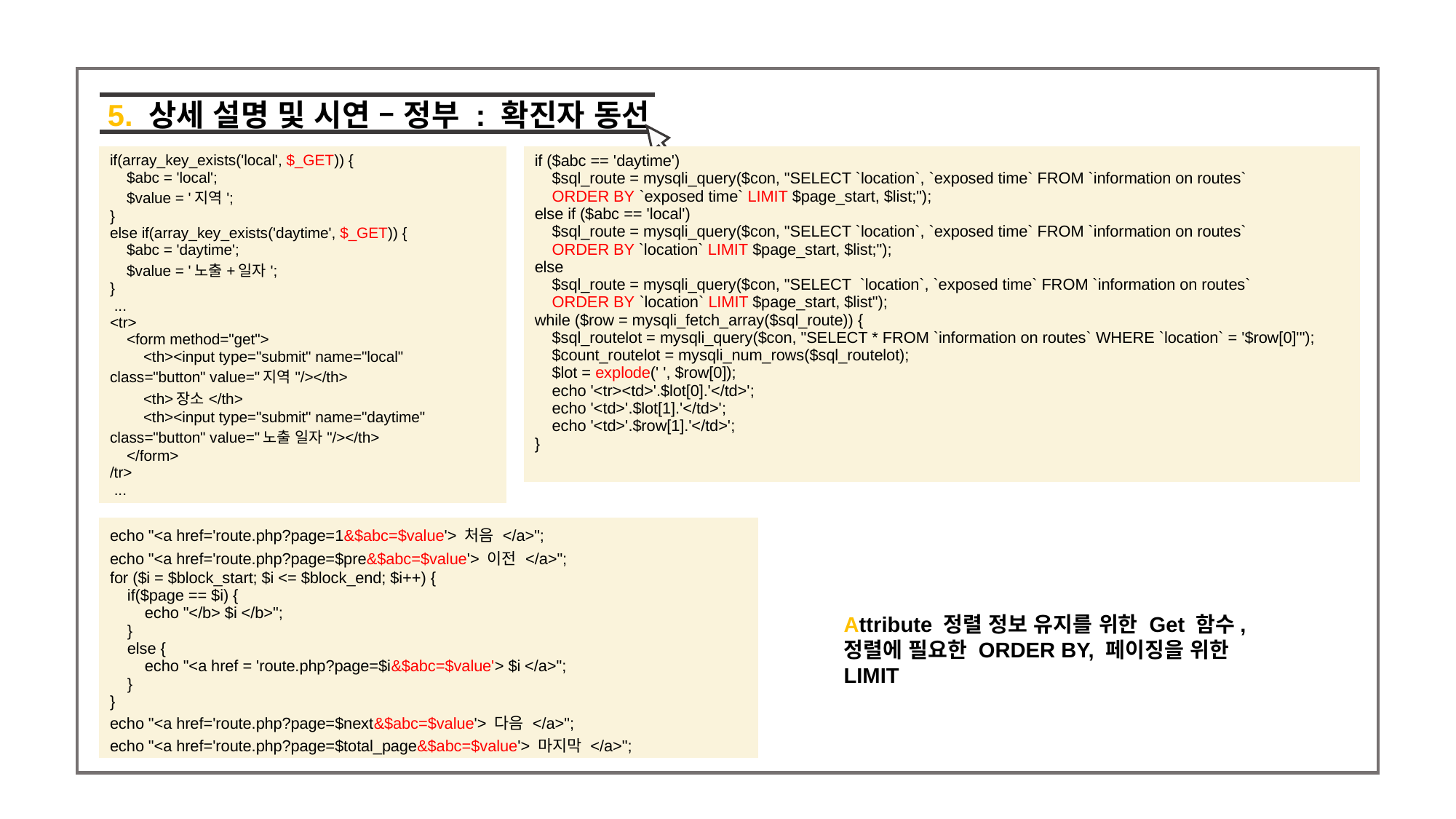

5. 상세 설명 및 시연 – 정부 : 확진자 동선

| if(array\_key\_exists('local', $\_GET)) { $abc = 'local'; $value = '지역'; } else if(array\_key\_exists('daytime', $\_GET)) { $abc = 'daytime'; $value = '노출+일자'; } ... <tr> <form method="get"> <th><input type="submit" name="local" class="button" value="지역"/></th> <th>장소</th> <th><input type="submit" name="daytime" class="button" value="노출 일자"/></th> </form> /tr> ... |
| --- |
| if ($abc == 'daytime') $sql\_route = mysqli\_query($con, "SELECT `location`, `exposed time` FROM `information on routes` ORDER BY `exposed time` LIMIT $page\_start, $list;"); else if ($abc == 'local') $sql\_route = mysqli\_query($con, "SELECT `location`, `exposed time` FROM `information on routes` ORDER BY `location` LIMIT $page\_start, $list;"); else $sql\_route = mysqli\_query($con, "SELECT `location`, `exposed time` FROM `information on routes` ORDER BY `location` LIMIT $page\_start, $list"); while ($row = mysqli\_fetch\_array($sql\_route)) { $sql\_routelot = mysqli\_query($con, "SELECT \* FROM `information on routes` WHERE `location` = '$row[0]'"); $count\_routelot = mysqli\_num\_rows($sql\_routelot); $lot = explode(' ', $row[0]); echo '<tr><td>'.$lot[0].'</td>'; echo '<td>'.$lot[1].'</td>'; echo '<td>'.$row[1].'</td>'; } |
| --- |
| echo "<a href='route.php?page=1&$abc=$value'> 처음 </a>"; echo "<a href='route.php?page=$pre&$abc=$value'> 이전 </a>"; for ($i = $block\_start; $i <= $block\_end; $i++) { if($page == $i) { echo "</b> $i </b>"; } else { echo "<a href = 'route.php?page=$i&$abc=$value'> $i </a>"; } } echo "<a href='route.php?page=$next&$abc=$value'> 다음 </a>"; echo "<a href='route.php?page=$total\_page&$abc=$value'> 마지막 </a>"; |
| --- |
Attribute 정렬 정보 유지를 위한 Get 함수, 정렬에 필요한 ORDER BY, 페이징을 위한 LIMIT